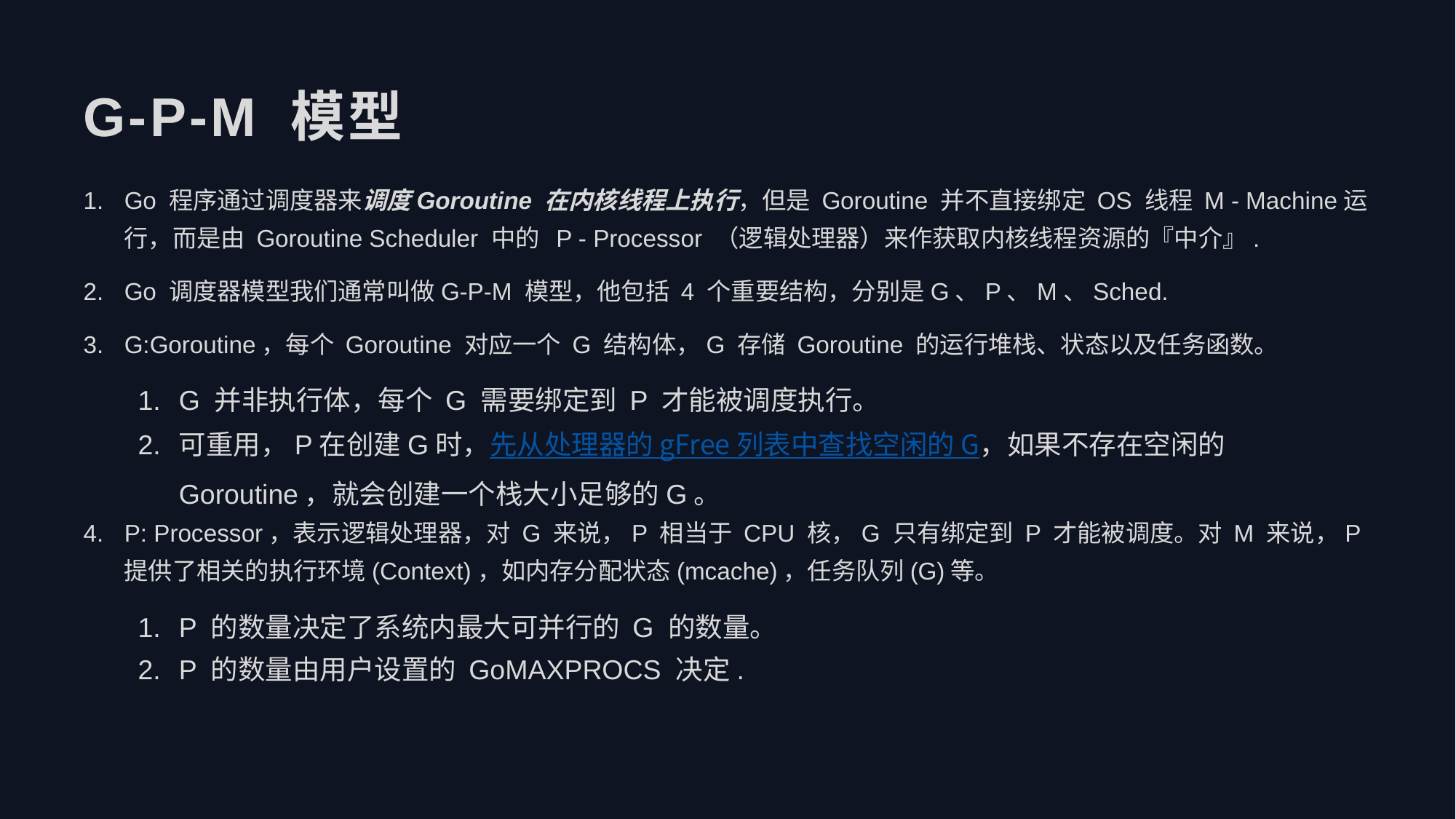

G-P-M 模型
Go 程序通过调度器来调度Goroutine 在内核线程上执行，但是 Goroutine 并不直接绑定 OS 线程 M - Machine运行，而是由 Goroutine Scheduler 中的  P - Processor （逻辑处理器）来作获取内核线程资源的『中介』.
Go 调度器模型我们通常叫做G-P-M 模型，他包括 4 个重要结构，分别是G、P、M、Sched.
G:Goroutine，每个 Goroutine 对应一个 G 结构体，G 存储 Goroutine 的运行堆栈、状态以及任务函数。
G 并非执行体，每个 G 需要绑定到 P 才能被调度执行。
可重用，P在创建G时，先从处理器的 gFree 列表中查找空闲的 G，如果不存在空闲的 Goroutine，就会创建一个栈大小足够的G。
P: Processor，表示逻辑处理器，对 G 来说，P 相当于 CPU 核，G 只有绑定到 P 才能被调度。对 M 来说，P 提供了相关的执行环境(Context)，如内存分配状态(mcache)，任务队列(G)等。
P 的数量决定了系统内最大可并行的 G 的数量。
P 的数量由用户设置的 GoMAXPROCS 决定.